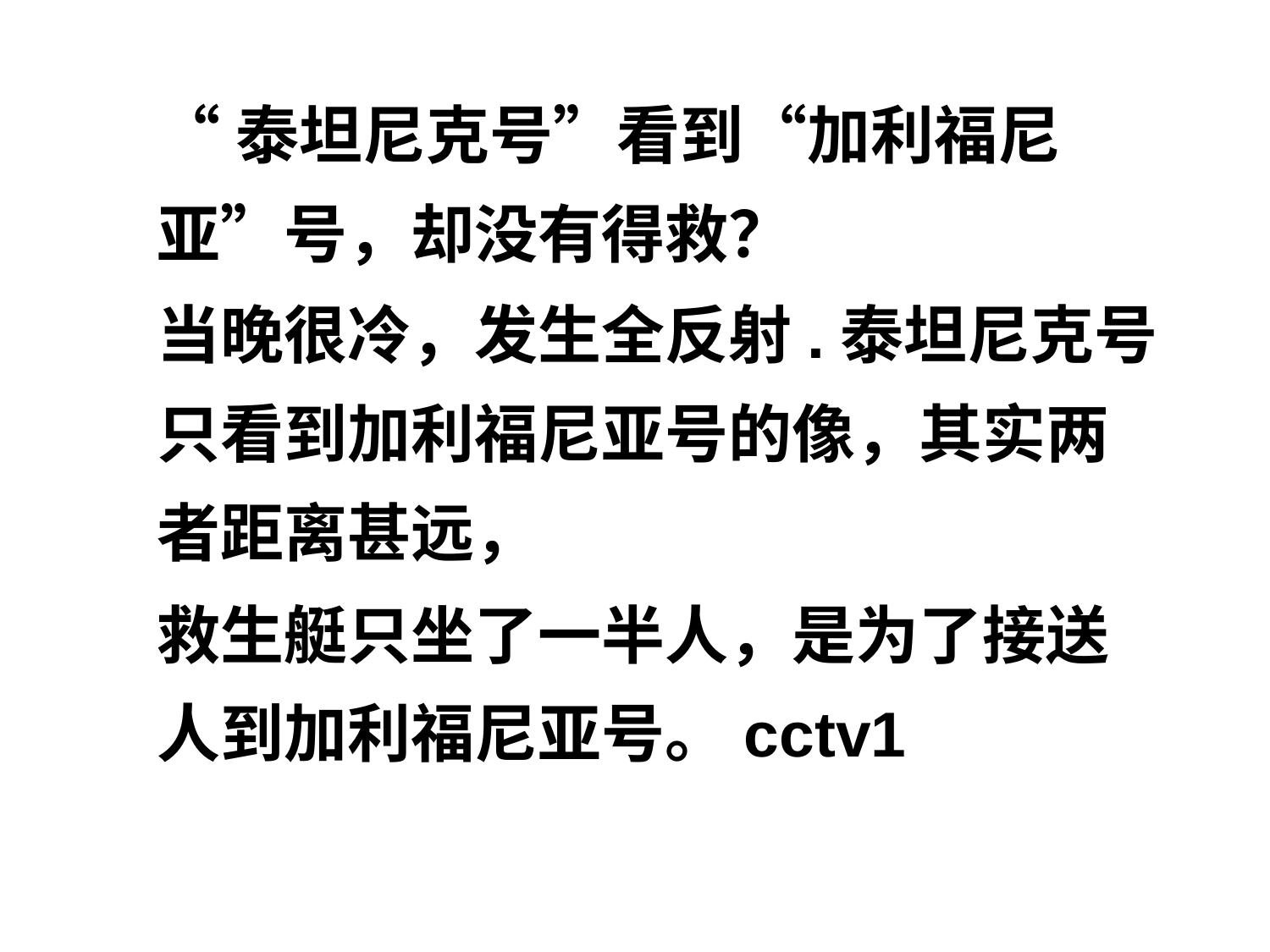

“泰坦尼克号”看到“加利福尼亚”号，却没有得救？
当晚很冷，发生全反射.泰坦尼克号只看到加利福尼亚号的像，其实两者距离甚远，
救生艇只坐了一半人，是为了接送人到加利福尼亚号。cctv1